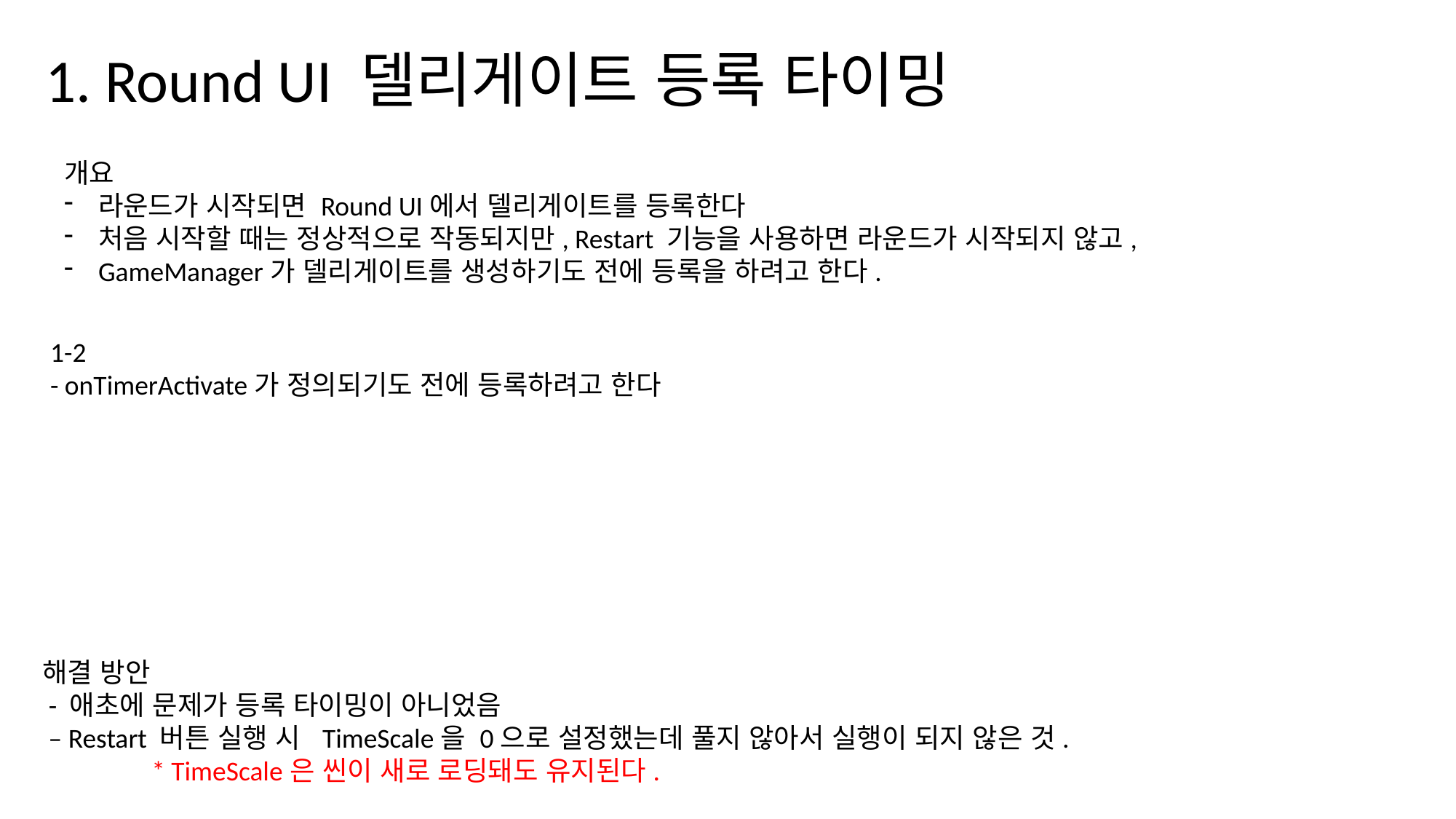

# 1. Round UI 델리게이트 등록 타이밍

개요
라운드가 시작되면 Round UI에서 델리게이트를 등록한다
처음 시작할 때는 정상적으로 작동되지만, Restart 기능을 사용하면 라운드가 시작되지 않고,
GameManager가 델리게이트를 생성하기도 전에 등록을 하려고 한다.

1-2
- onTimerActivate가 정의되기도 전에 등록하려고 한다

해결 방안
 - 애초에 문제가 등록 타이밍이 아니었음
 – Restart 버튼 실행 시  TimeScale을 0으로 설정했는데 풀지 않아서 실행이 되지 않은 것.
	* TimeScale은 씬이 새로 로딩돼도 유지된다.